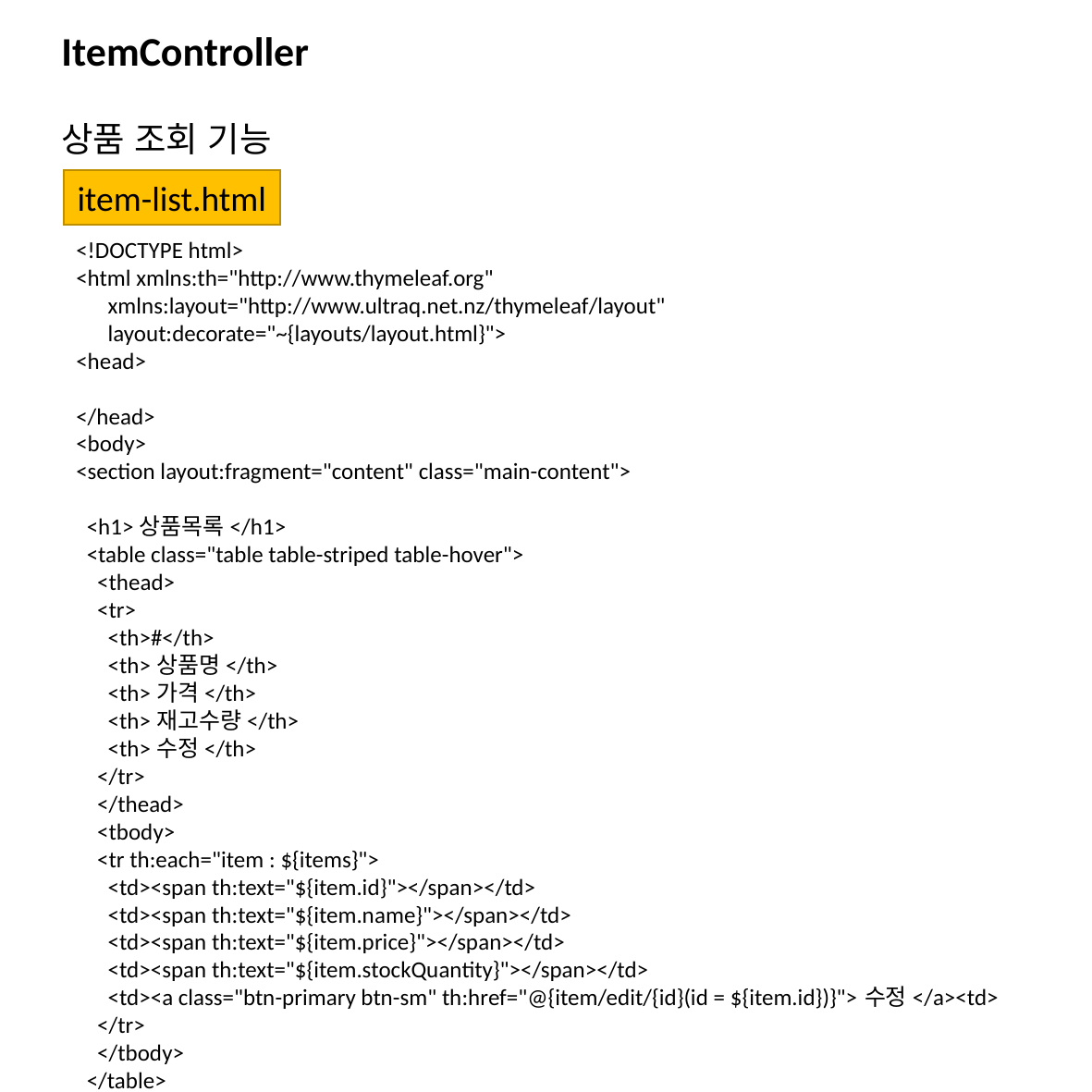

# ItemController
상품 조회 기능
item-list.html
<!DOCTYPE html>
<html xmlns:th="http://www.thymeleaf.org"
      xmlns:layout="http://www.ultraq.net.nz/thymeleaf/layout"
      layout:decorate="~{layouts/layout.html}">
<head>

</head>
<body>
<section layout:fragment="content" class="main-content">

  <h1>상품목록</h1>
  <table class="table table-striped table-hover">
    <thead>
    <tr>
      <th>#</th>
      <th>상품명</th>
      <th>가격</th>
      <th>재고수량</th>
      <th>수정</th>
    </tr>
    </thead>
    <tbody>
    <tr th:each="item : ${items}">
      <td><span th:text="${item.id}"></span></td>
      <td><span th:text="${item.name}"></span></td>
      <td><span th:text="${item.price}"></span></td>
      <td><span th:text="${item.stockQuantity}"></span></td>
      <td><a class="btn-primary btn-sm" th:href="@{item/edit/{id}(id = ${item.id})}">수정</a><td>
    </tr>
    </tbody>
  </table>
</section>
</body>
</html>